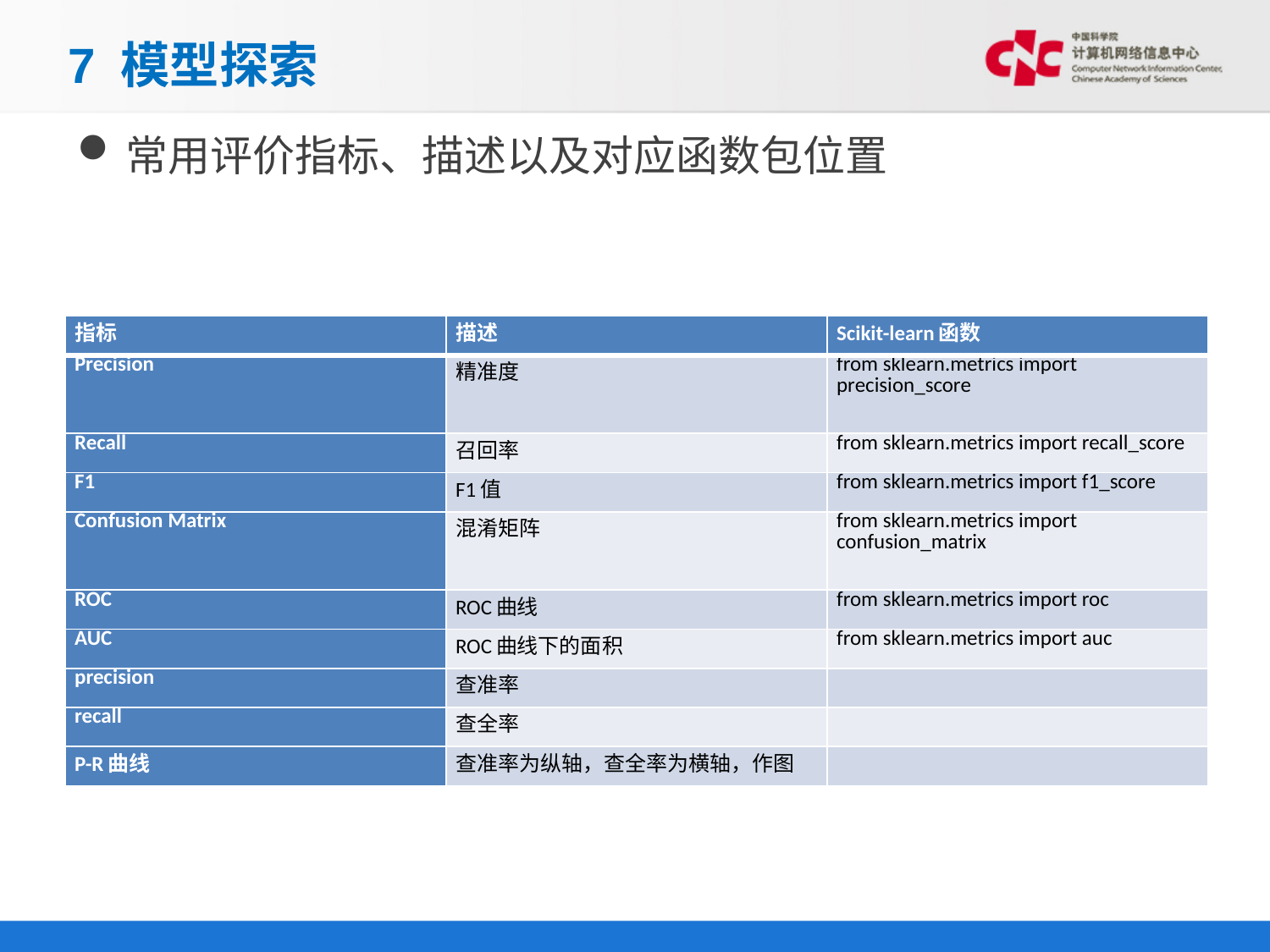

# 7 模型探索
常用评价指标、描述以及对应函数包位置
| 指标 | 描述 | Scikit-learn函数 |
| --- | --- | --- |
| Precision | 精准度 | from sklearn.metrics import precision\_score |
| Recall | 召回率 | from sklearn.metrics import recall\_score |
| F1 | F1值 | from sklearn.metrics import f1\_score |
| Confusion Matrix | 混淆矩阵 | from sklearn.metrics import confusion\_matrix |
| ROC | ROC曲线 | from sklearn.metrics import roc |
| AUC | ROC曲线下的面积 | from sklearn.metrics import auc |
| precision | 查准率 |  |
| recall | 查全率 |  |
| P-R曲线 | 查准率为纵轴，查全率为横轴，作图 |  |